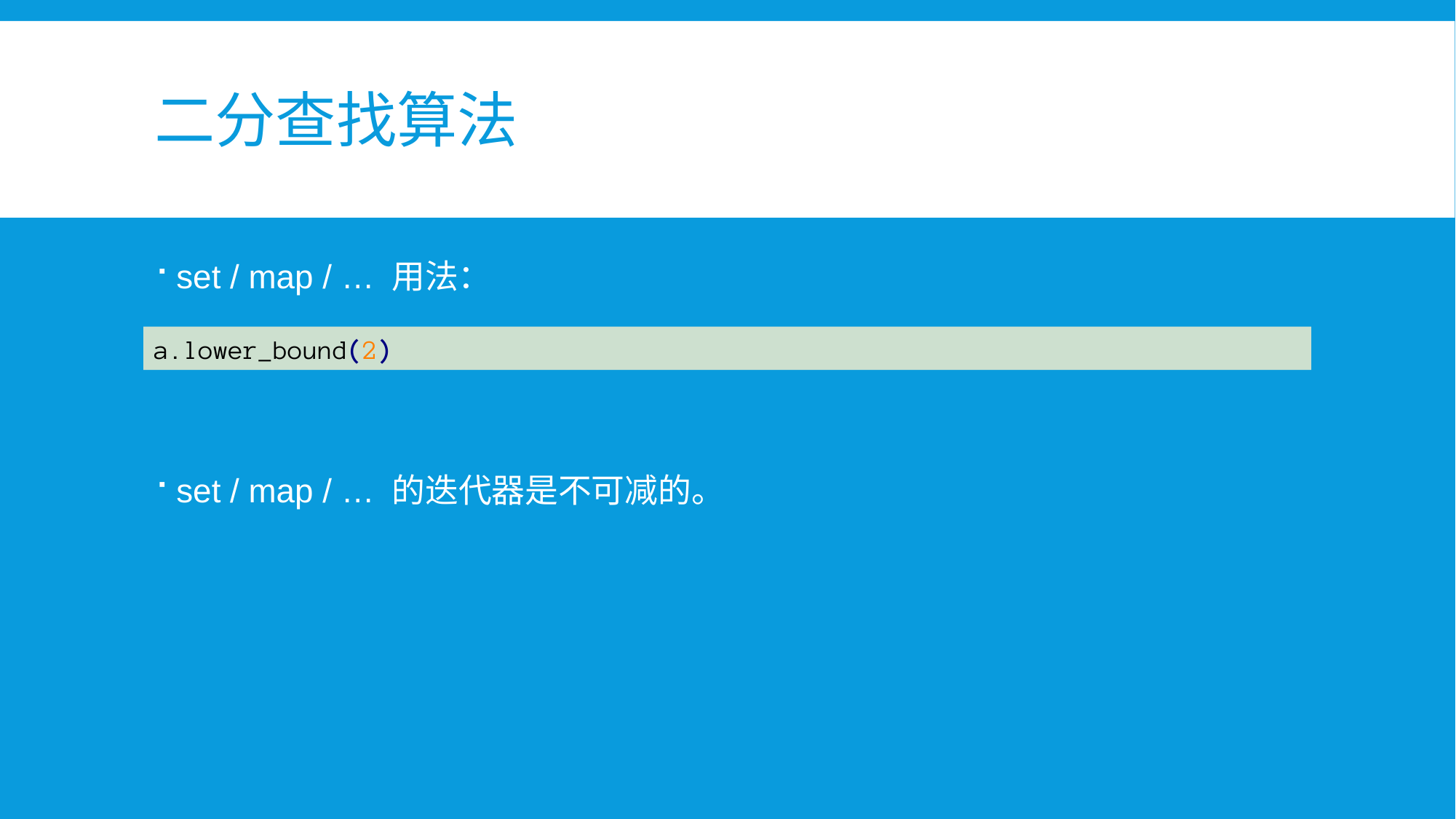

# 二分查找算法
set / map / … 用法：

set / map / … 的迭代器是不可减的。

a.lower_bound(2)